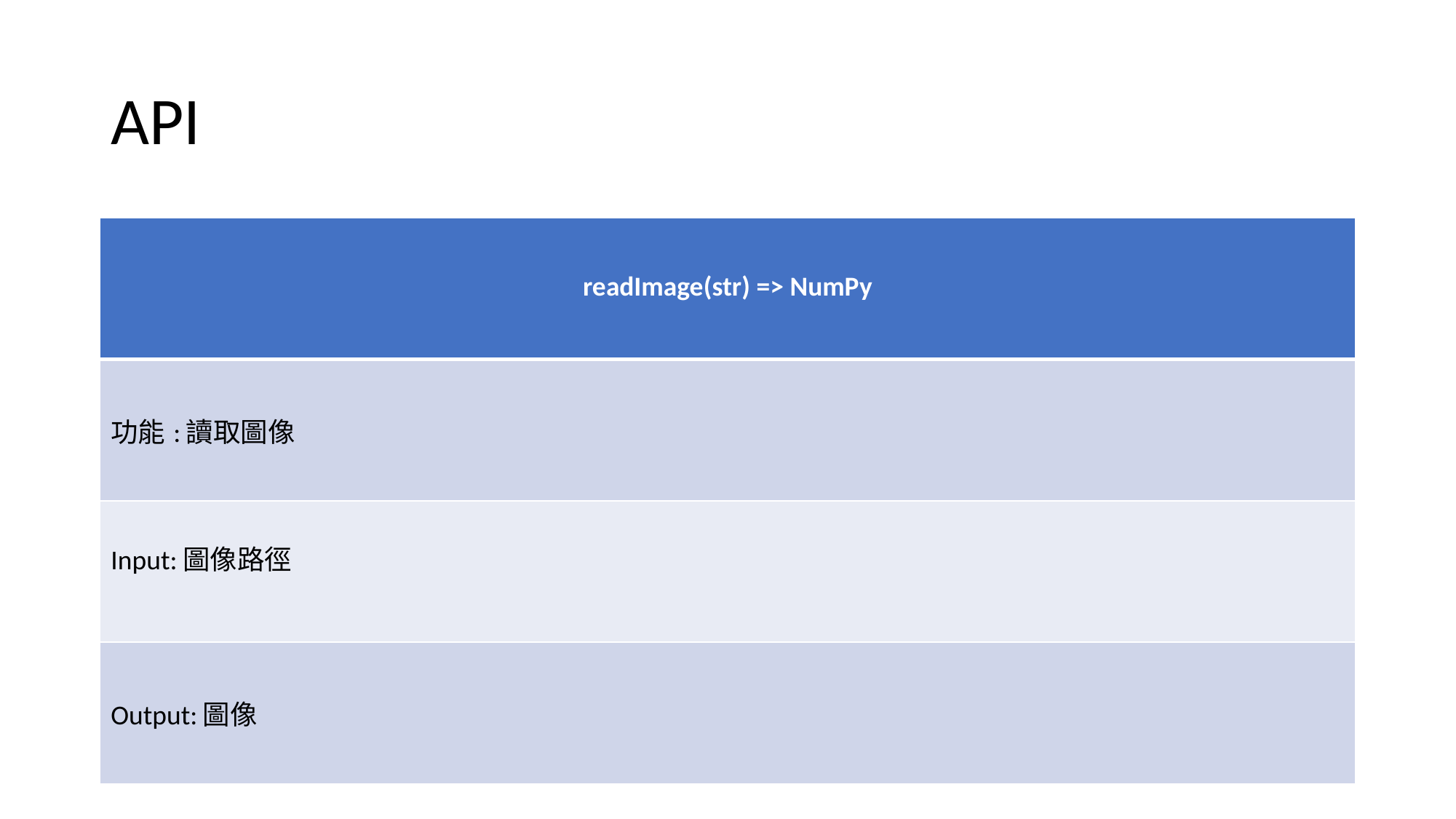

# API
| readImage(str) => NumPy |
| --- |
| 功能:讀取圖像 |
| Input:圖像路徑 |
| Output:圖像 |